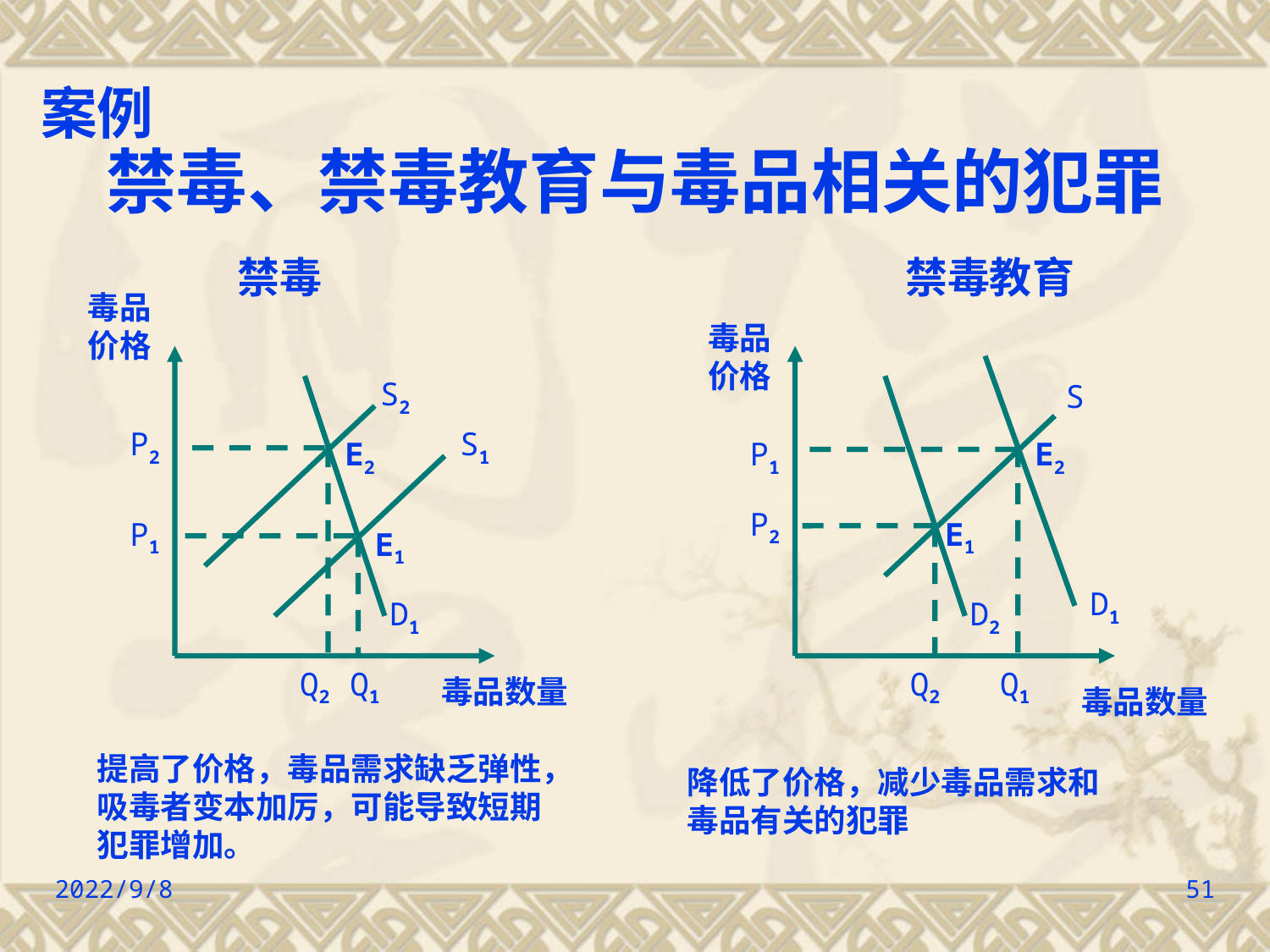

案例
# 禁毒、禁毒教育与毒品相关的犯罪
禁毒
毒品
价格

S2

P2
S1
E2

P1
E1

D1

Q2
Q1
毒品数量
提高了价格，毒品需求缺乏弹性，
吸毒者变本加厉，可能导致短期
犯罪增加。
禁毒教育
毒品
价格

S

P1
E2

P2
E1

D1
D2

Q2
Q1
毒品数量
降低了价格，减少毒品需求和
毒品有关的犯罪
2022/9/8
51